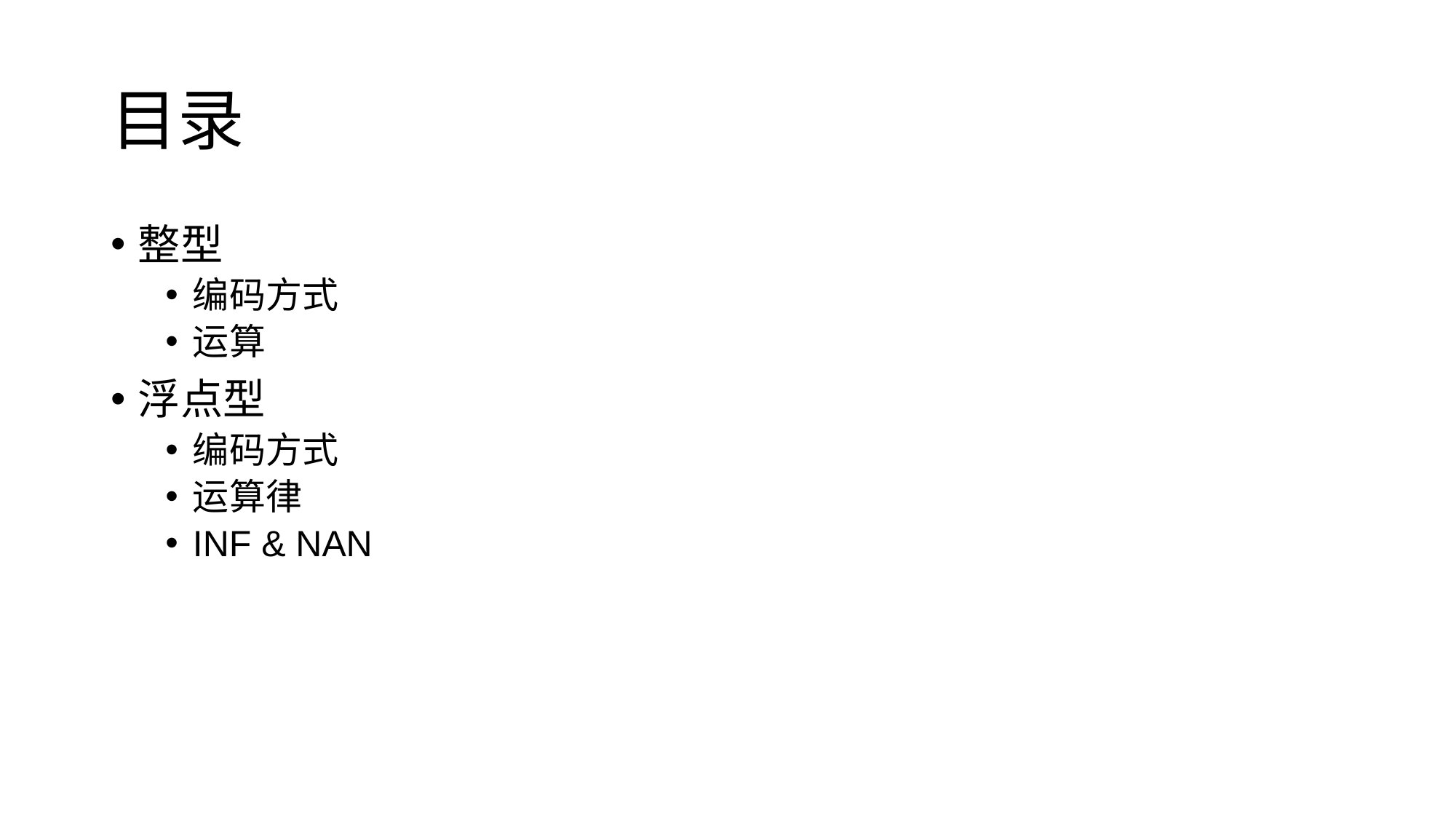

# 目录
整型
编码方式
运算
浮点型
编码方式
运算律
INF & NAN